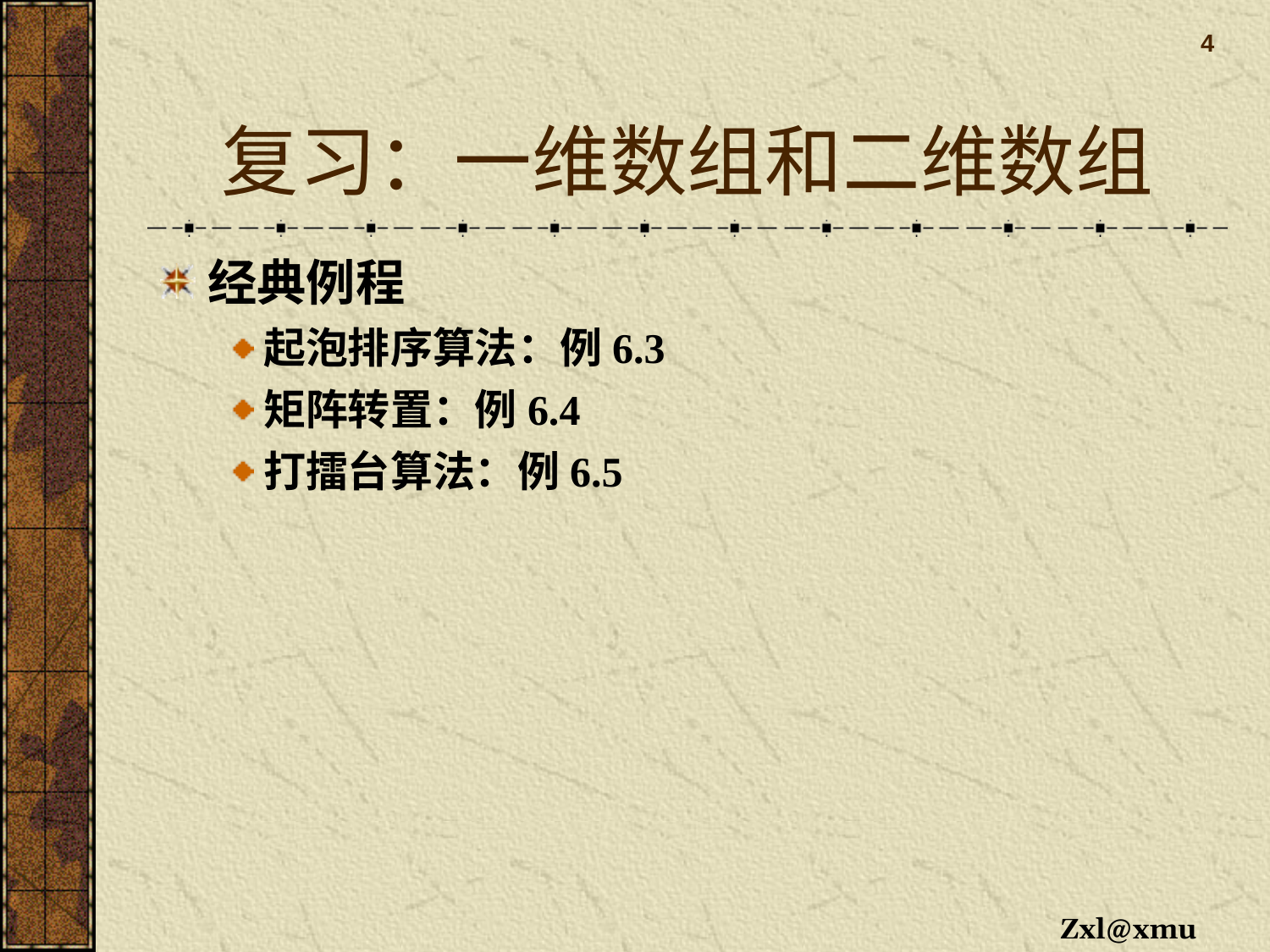

4
# 复习：一维数组和二维数组
经典例程
起泡排序算法：例6.3
矩阵转置：例6.4
打擂台算法：例6.5